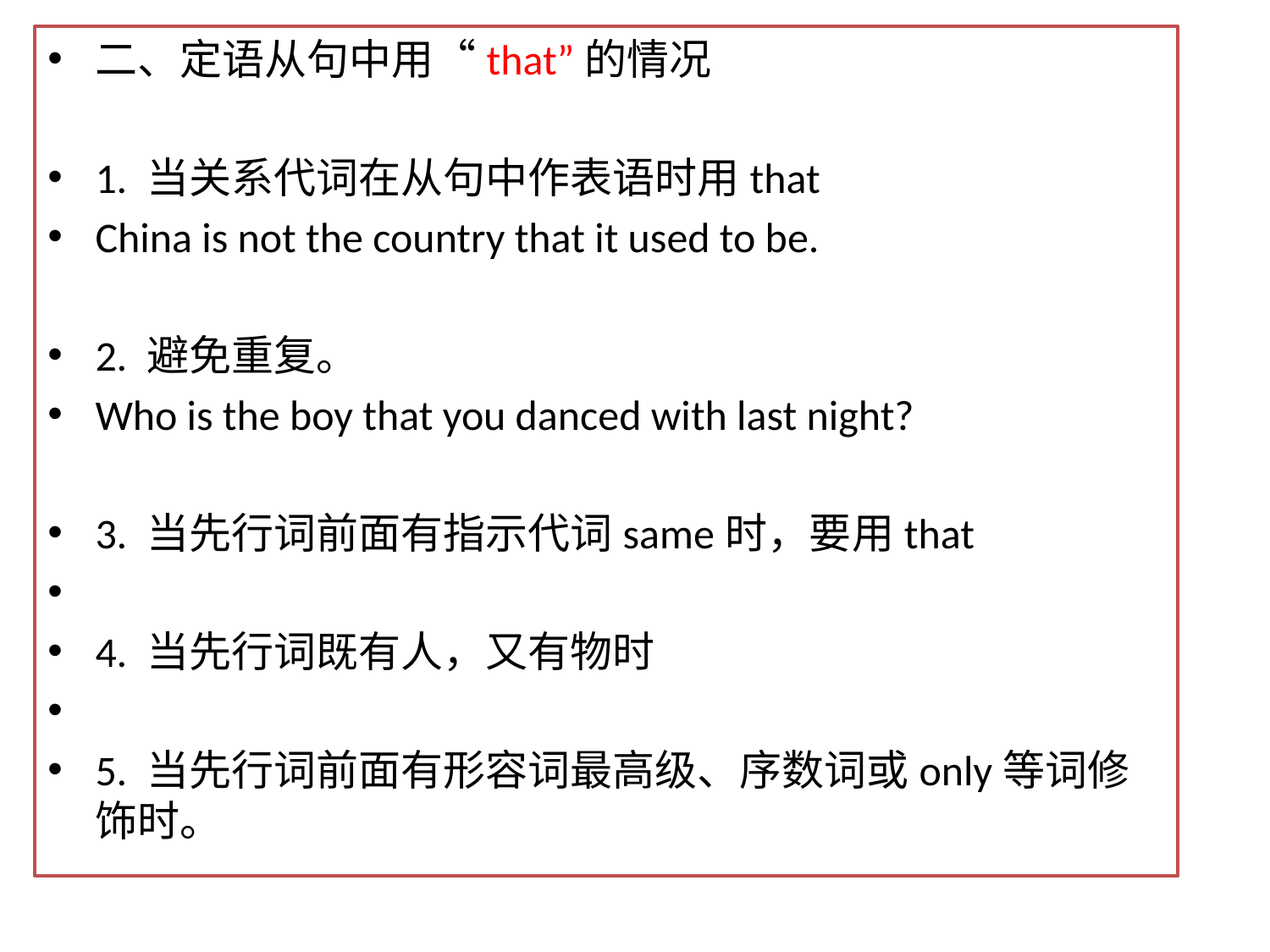

二、定语从句中用“that”的情况

1. 当关系代词在从句中作表语时用that
China is not the country that it used to be.

2. 避免重复。
Who is the boy that you danced with last night?

3. 当先行词前面有指示代词same时，要用that

4. 当先行词既有人，又有物时

5. 当先行词前面有形容词最高级、序数词或only等词修饰时。